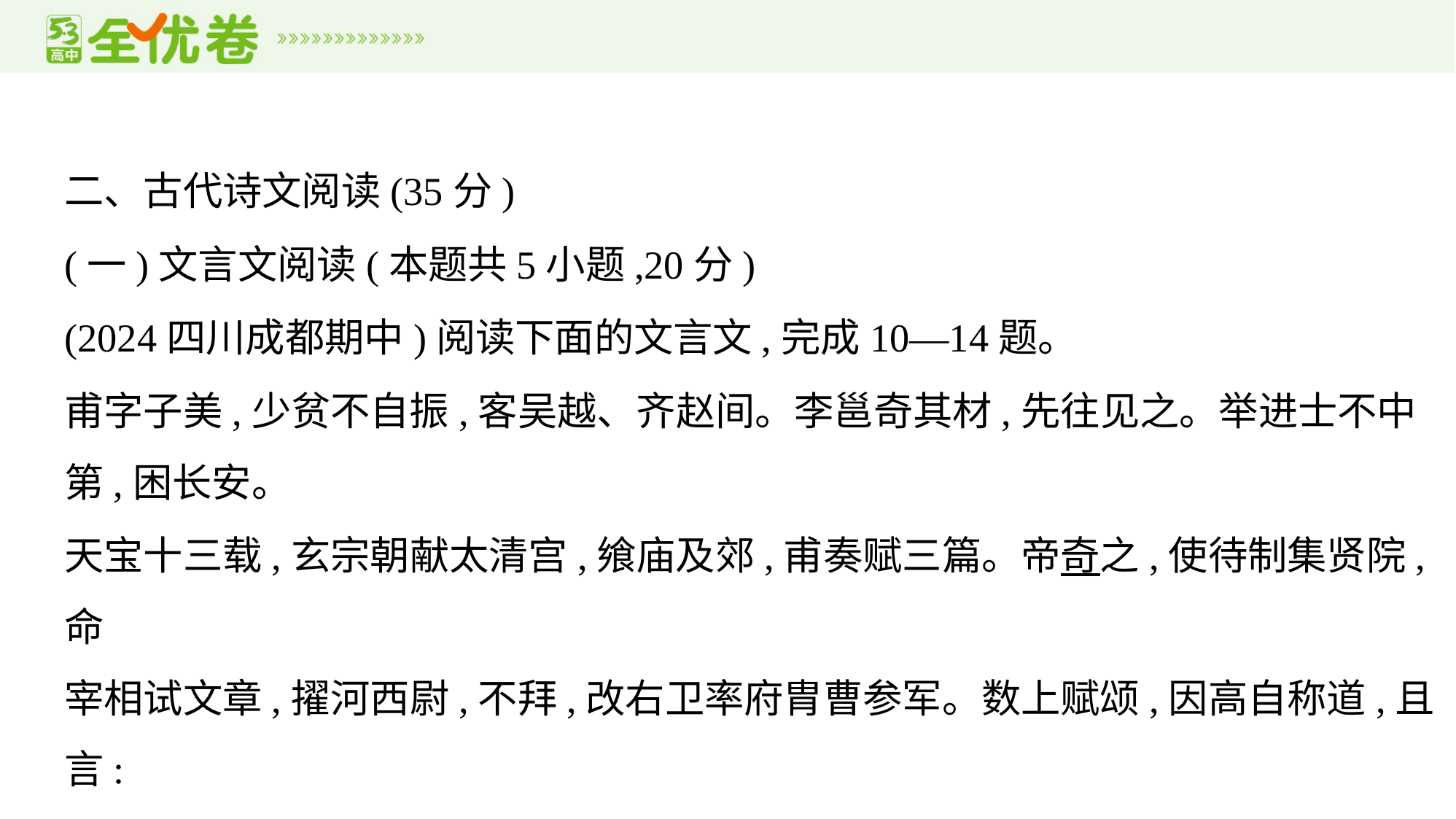

二、古代诗文阅读(35分)
(一)文言文阅读(本题共5小题,20分)
(2024四川成都期中)阅读下面的文言文,完成10—14题。
甫字子美,少贫不自振,客吴越、齐赵间。李邕奇其材,先往见之。举进士不中
第,困长安。
天宝十三载,玄宗朝献太清宫,飨庙及郊,甫奏赋三篇。帝奇之,使待制集贤院,命
宰相试文章,擢河西尉,不拜,改右卫率府胄曹参军。数上赋颂,因高自称道,且言:
“先臣恕、预以来,承儒守官十一世,迨审言,以文章显中宗时。臣赖绪业,自七